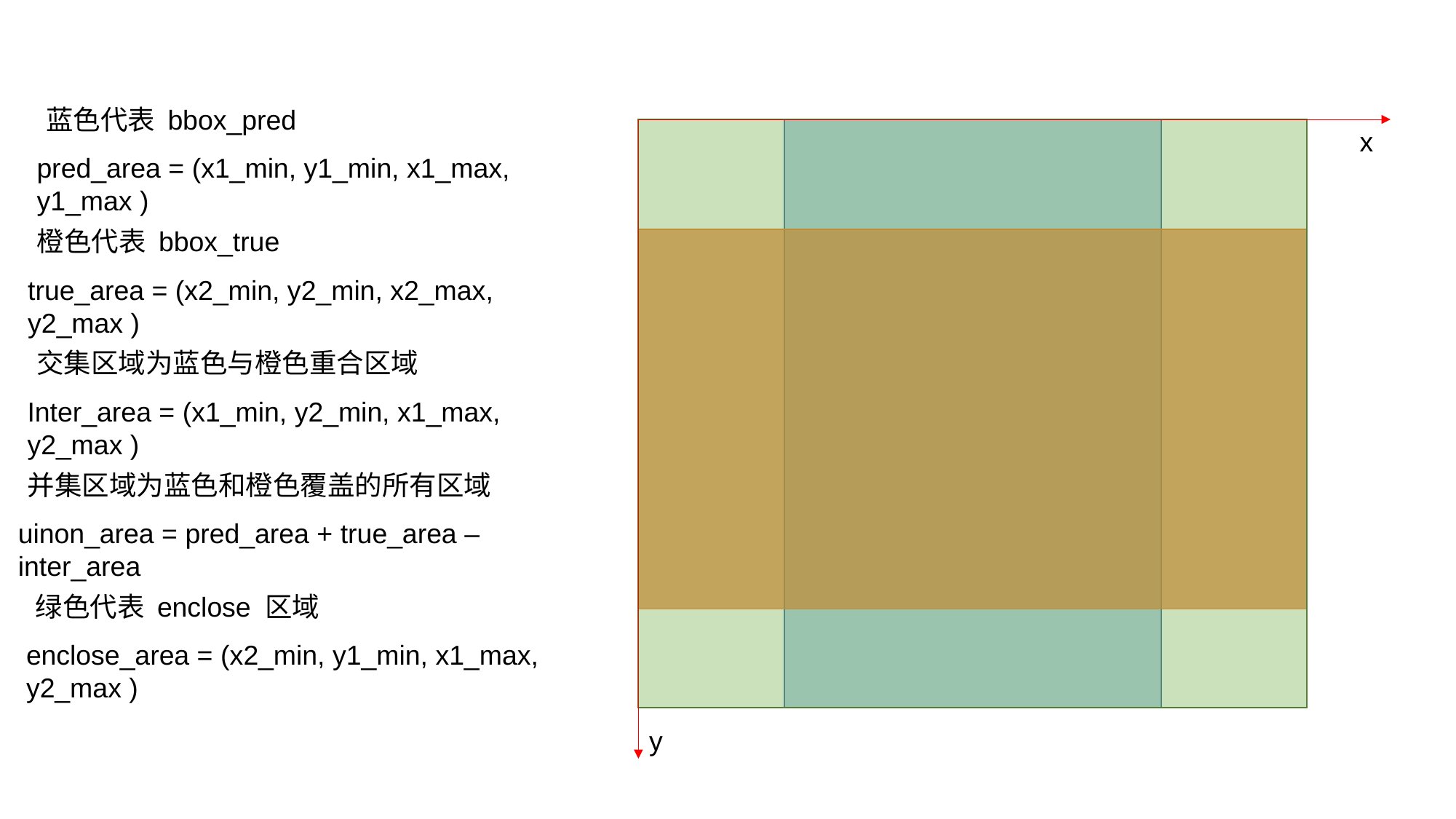

蓝色代表 bbox_pred

x
pred_area = (x1_min, y1_min, x1_max, y1_max )
橙色代表 bbox_true

true_area = (x2_min, y2_min, x2_max, y2_max )
交集区域为蓝色与橙色重合区域
Inter_area = (x1_min, y2_min, x1_max, y2_max )
并集区域为蓝色和橙色覆盖的所有区域
uinon_area = pred_area + true_area – inter_area
绿色代表 enclose 区域
enclose_area = (x2_min, y1_min, x1_max, y2_max )
y